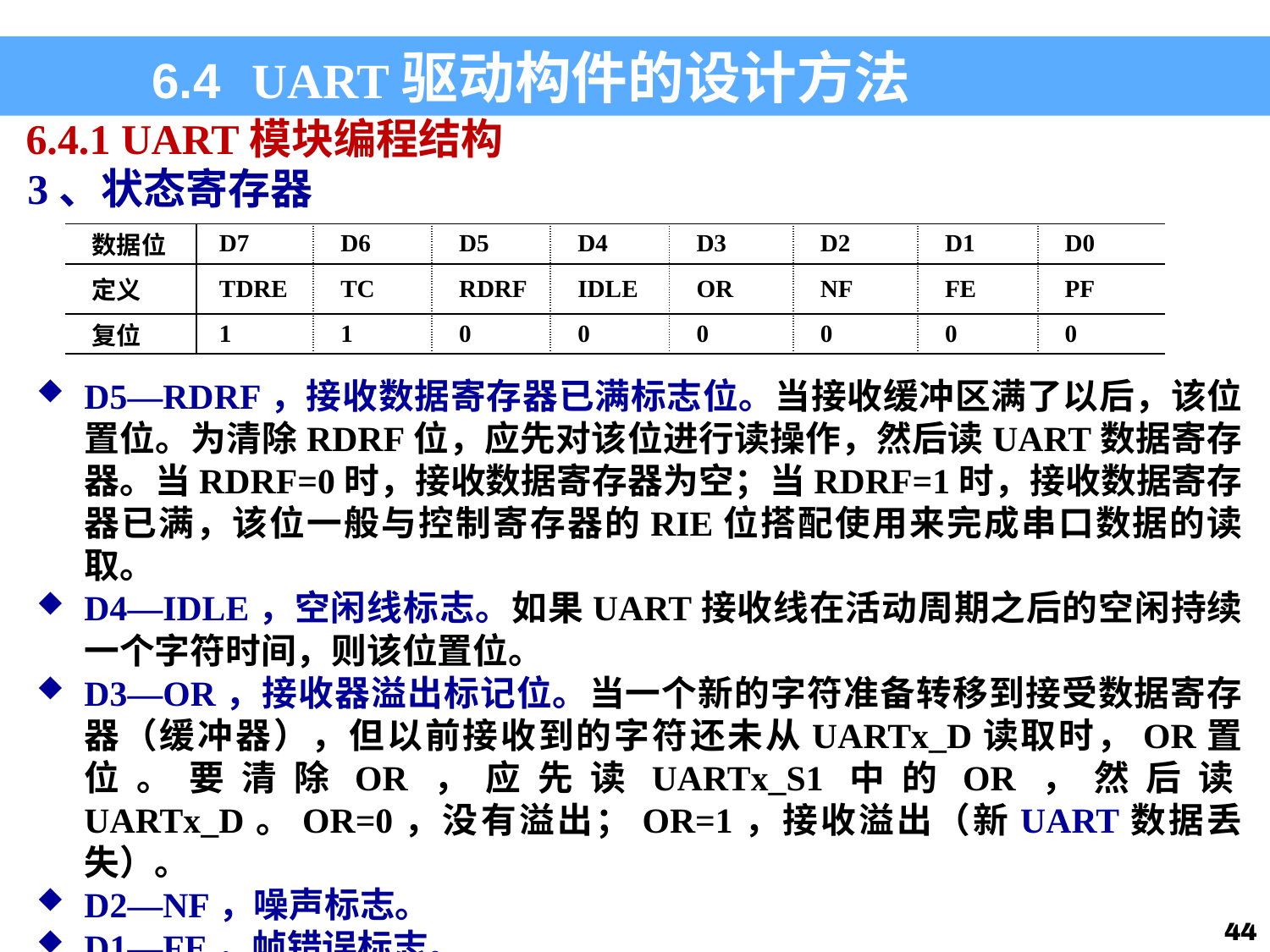

6.4  UART驱动构件的设计方法
6.4.1 UART模块编程结构
3、状态寄存器
| 数据位 | D7 | D6 | D5 | D4 | D3 | D2 | D1 | D0 |
| --- | --- | --- | --- | --- | --- | --- | --- | --- |
| 定义 | TDRE | TC | RDRF | IDLE | OR | NF | FE | PF |
| 复位 | 1 | 1 | 0 | 0 | 0 | 0 | 0 | 0 |
D5—RDRF，接收数据寄存器已满标志位。当接收缓冲区满了以后，该位置位。为清除RDRF位，应先对该位进行读操作，然后读UART数据寄存器。当RDRF=0时，接收数据寄存器为空；当RDRF=1时，接收数据寄存器已满，该位一般与控制寄存器的RIE位搭配使用来完成串口数据的读取。
D4—IDLE，空闲线标志。如果UART接收线在活动周期之后的空闲持续一个字符时间，则该位置位。
D3—OR，接收器溢出标记位。当一个新的字符准备转移到接受数据寄存器（缓冲器），但以前接收到的字符还未从UARTx_D读取时，OR置位。要清除OR，应先读UARTx_S1中的OR，然后读UARTx_D。OR=0，没有溢出；OR=1，接收溢出（新UART数据丢失）。
D2—NF，噪声标志。
D1—FE，帧错误标志。
D0—PF，奇偶校验错误标志。
44